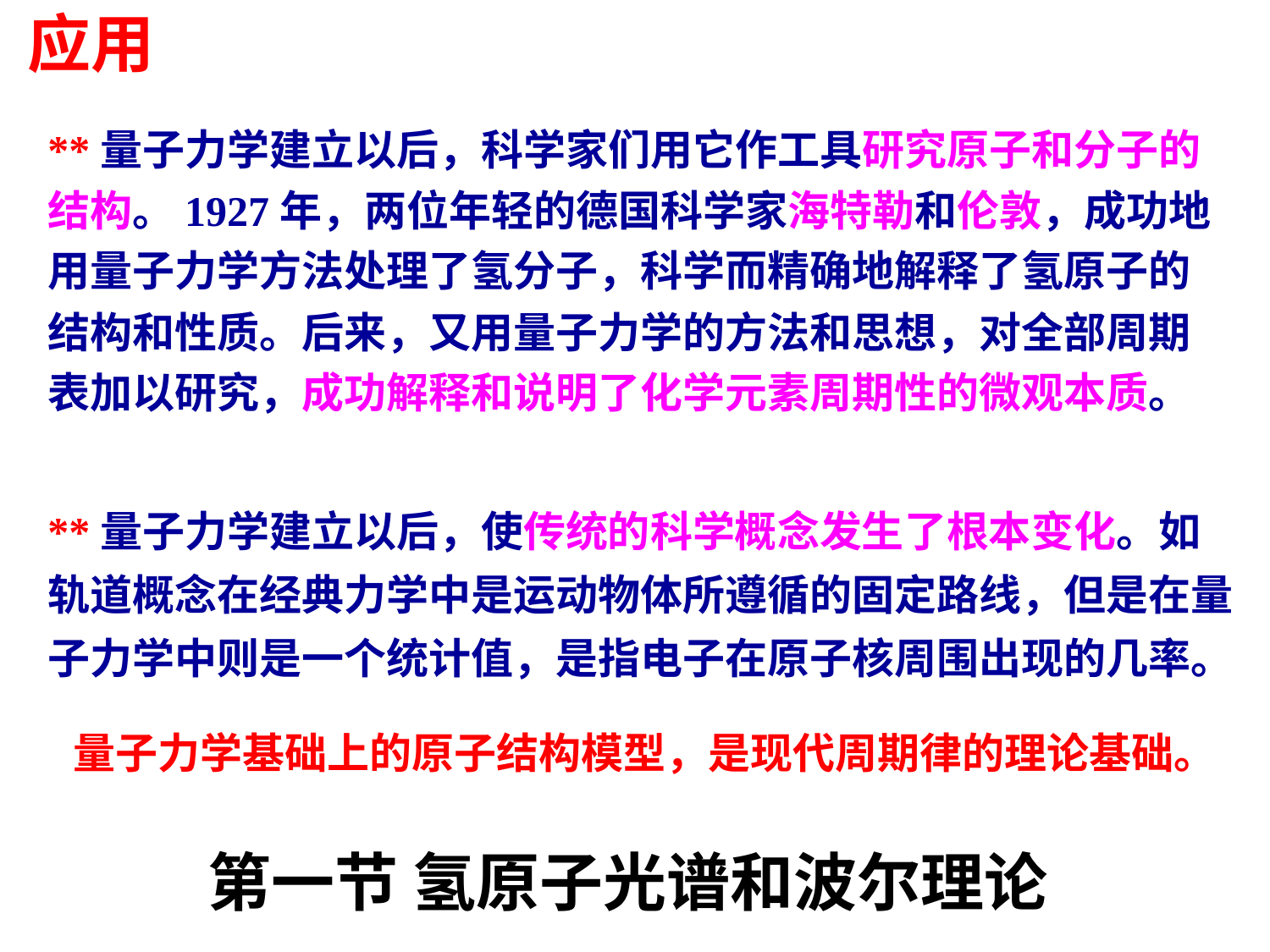

应用
**量子力学建立以后，科学家们用它作工具研究原子和分子的
结构。1927年，两位年轻的德国科学家海特勒和伦敦，成功地用量子力学方法处理了氢分子，科学而精确地解释了氢原子的结构和性质。后来，又用量子力学的方法和思想，对全部周期表加以研究，成功解释和说明了化学元素周期性的微观本质。
**量子力学建立以后，使传统的科学概念发生了根本变化。如轨道概念在经典力学中是运动物体所遵循的固定路线，但是在量子力学中则是一个统计值，是指电子在原子核周围出现的几率。
量子力学基础上的原子结构模型，是现代周期律的理论基础。
第一节 氢原子光谱和波尔理论